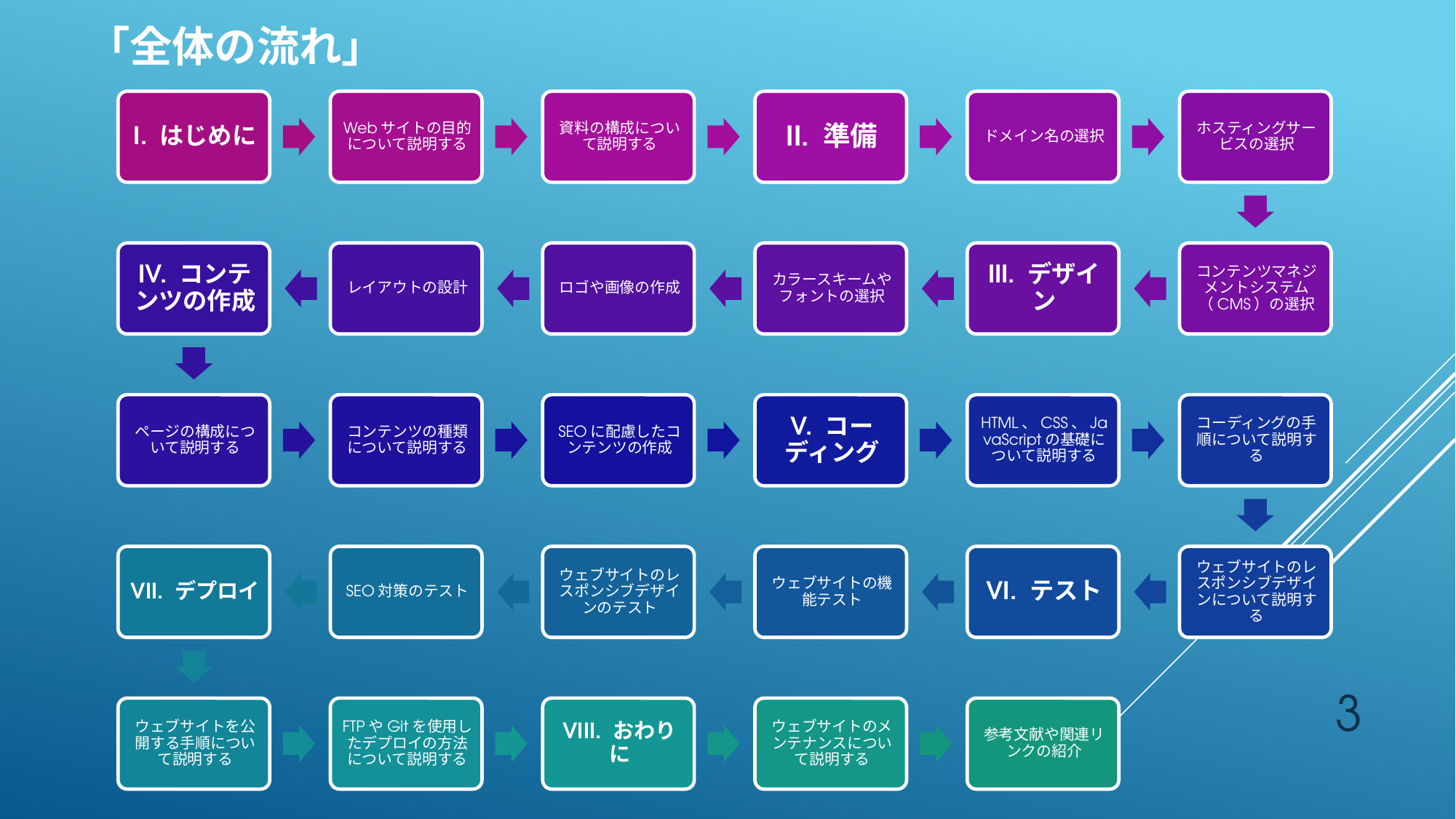

「全体の流れ」
I. はじめに

Webサイトの目的について説明する

資料の構成について説明する

II. 準備

ドメイン名の選択

ホスティングサービスの選択

コンテンツマネジメントシステム（CMS）の選択

III. デザイン

カラースキームやフォントの選択

ロゴや画像の作成

レイアウトの設計

IV. コンテンツの作成

ページの構成について説明する

コンテンツの種類について説明する

SEOに配慮したコンテンツの作成

V. コーディング

HTML、CSS、JavaScriptの基礎について説明する

コーディングの手順について説明する

ウェブサイトのレスポンシブデザインについて説明する

VI. テスト

ウェブサイトの機能テスト

ウェブサイトのレスポンシブデザインのテスト

SEO対策のテスト

VII. デプロイ

ウェブサイトを公開する手順について説明する

FTPやGitを使用したデプロイの方法について説明する

VIII. おわりに

ウェブサイトのメンテナンスについて説明する

参考文献や関連リンクの紹介
3